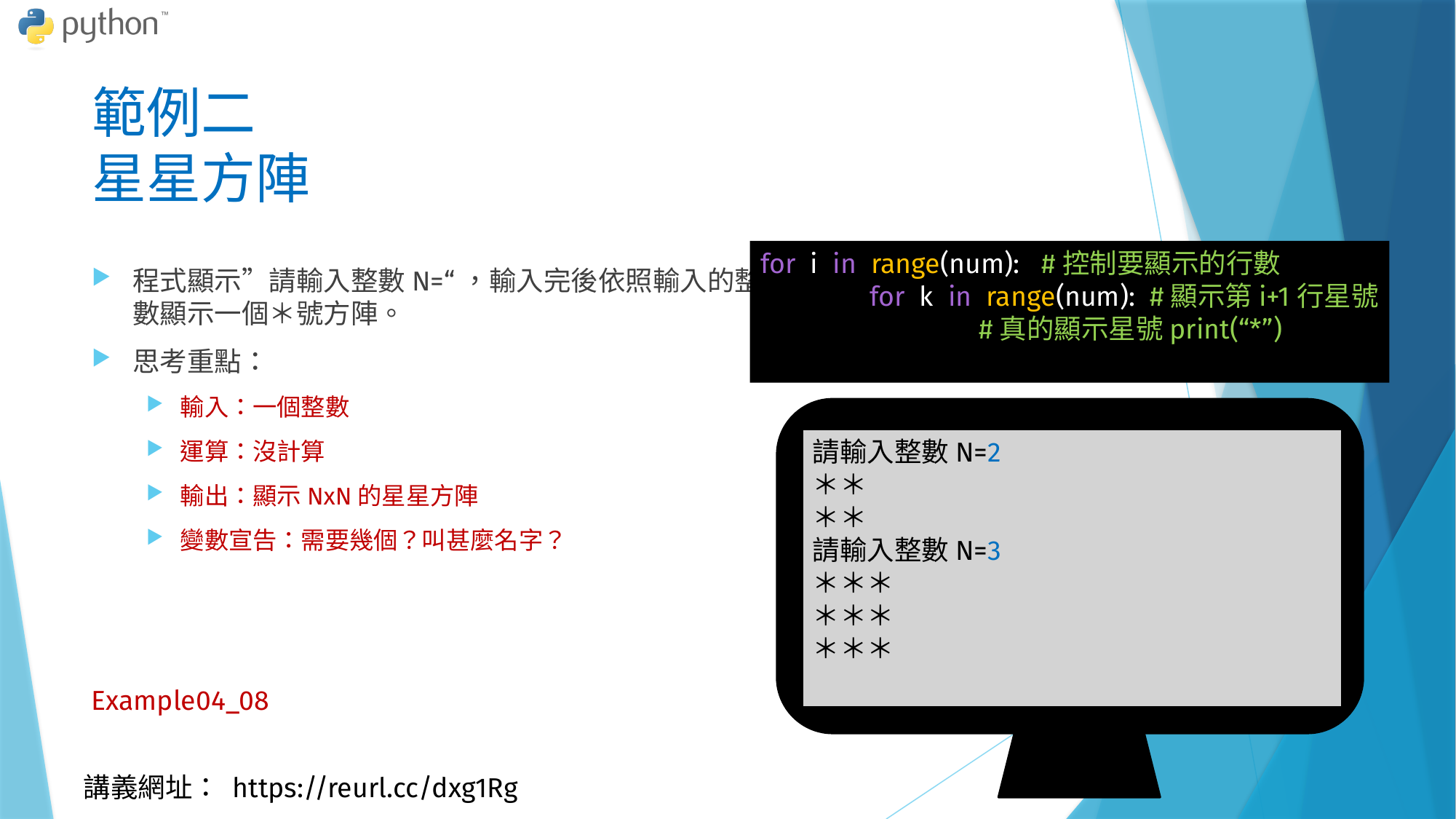

# 範例二 星星方陣
for  i  in  range(num):   #控制要顯示的行數
	for  k  in  range(num):  #顯示第i+1行星號
		#真的顯示星號print(“*”)

程式顯示”請輸入整數N=“，輸入完後依照輸入的整數顯示一個＊號方陣。
思考重點：
輸入：一個整數
運算：沒計算
輸出：顯示NxN的星星方陣
變數宣告：需要幾個？叫甚麼名字？

請輸入整數N=2
＊＊
＊＊
請輸入整數N=3
＊＊＊
＊＊＊
＊＊＊

Example04_08